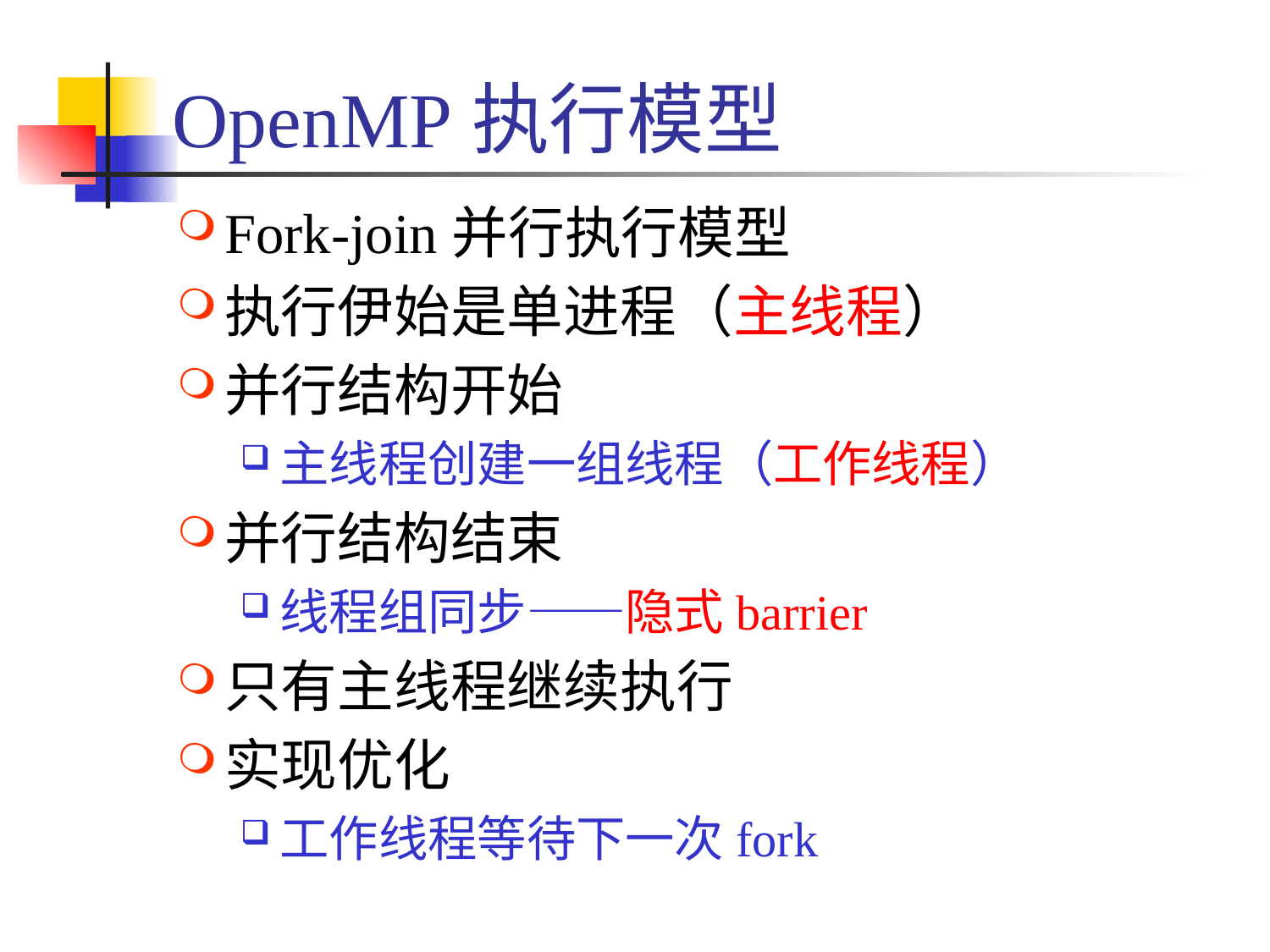

# OpenMP执行模型
Fork-join并行执行模型
执行伊始是单进程（主线程）
并行结构开始
主线程创建一组线程（工作线程）
并行结构结束
线程组同步——隐式barrier
只有主线程继续执行
实现优化
工作线程等待下一次fork